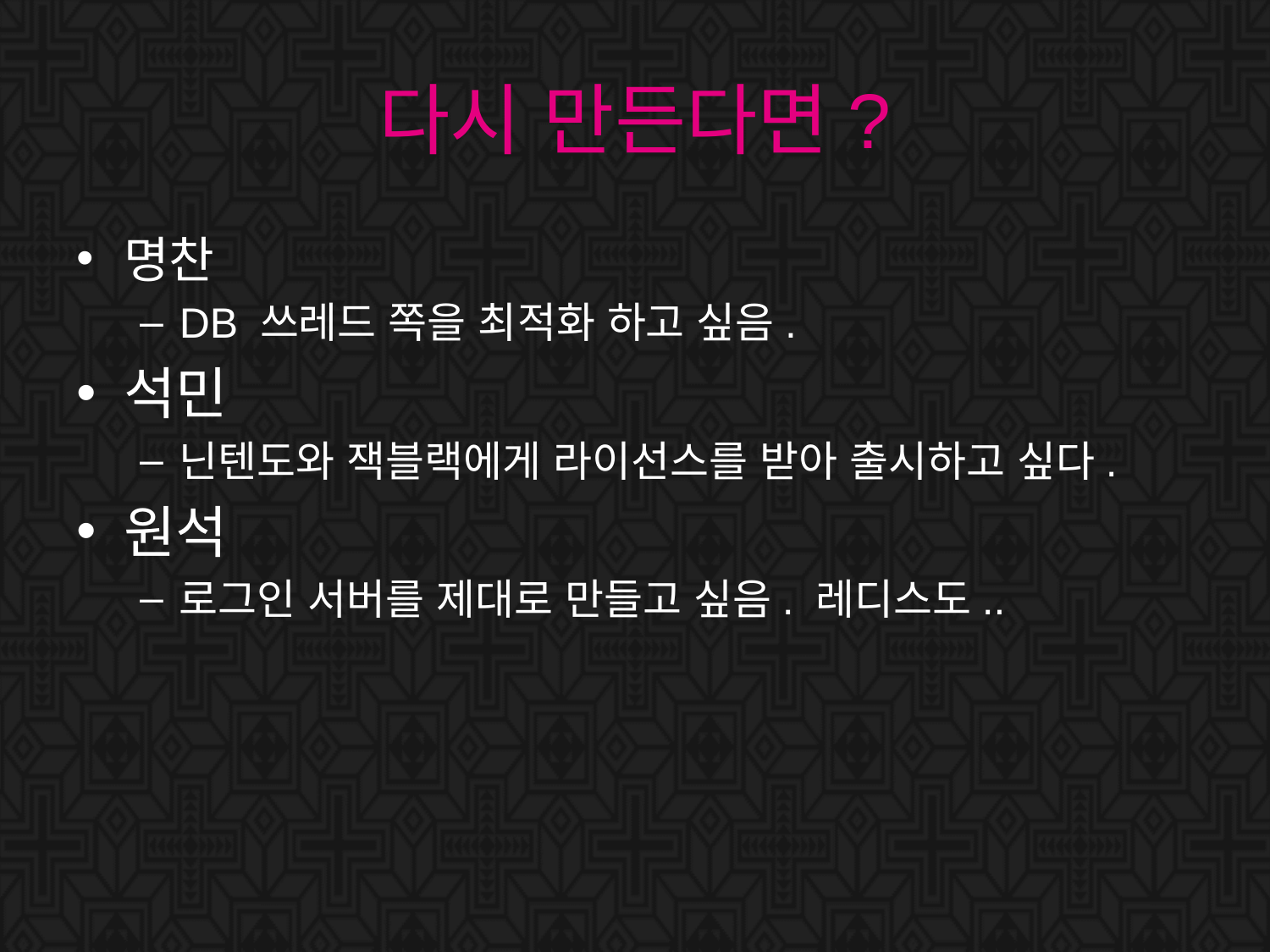

# 다시 만든다면?
명찬
DB 쓰레드 쪽을 최적화 하고 싶음.
석민
닌텐도와 잭블랙에게 라이선스를 받아 출시하고 싶다.
원석
로그인 서버를 제대로 만들고 싶음. 레디스도..